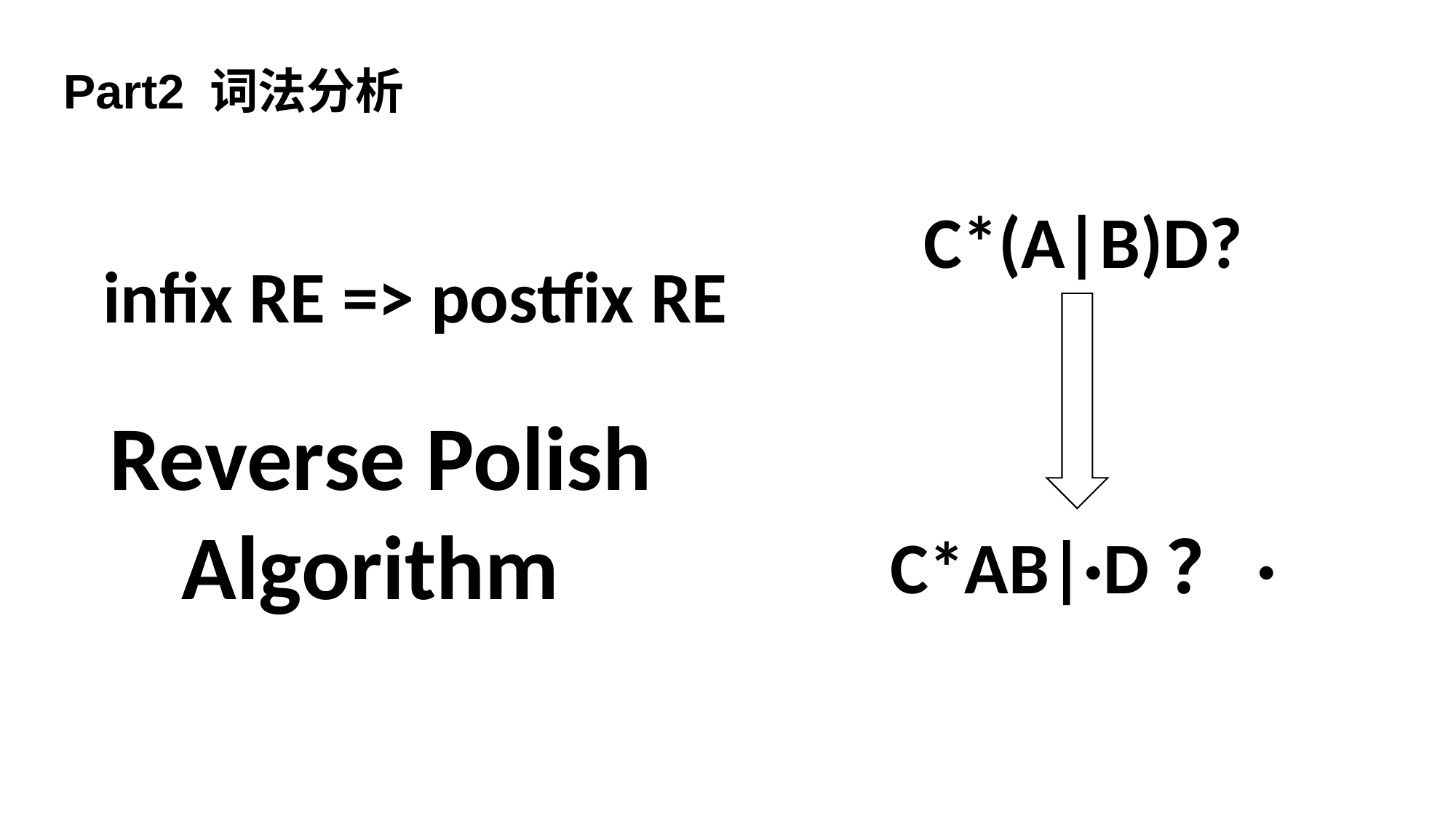

Part2 词法分析
C*(A|B)D?
infix RE => postfix RE

Reverse Polish Algorithm
C*AB|·D？·